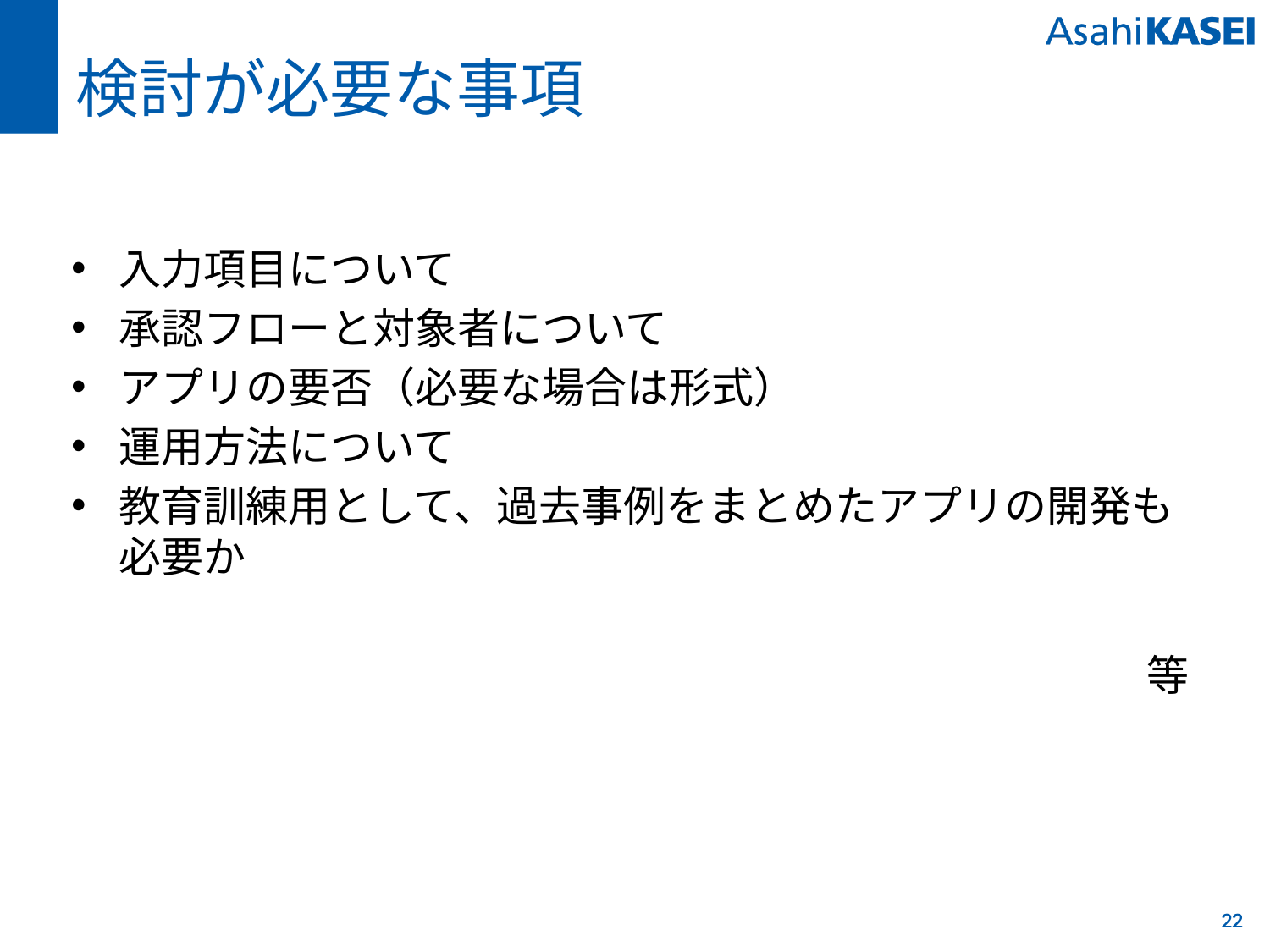

# 検討が必要な事項
入力項目について
承認フローと対象者について
アプリの要否（必要な場合は形式）
運用方法について
教育訓練用として、過去事例をまとめたアプリの開発も必要か

等